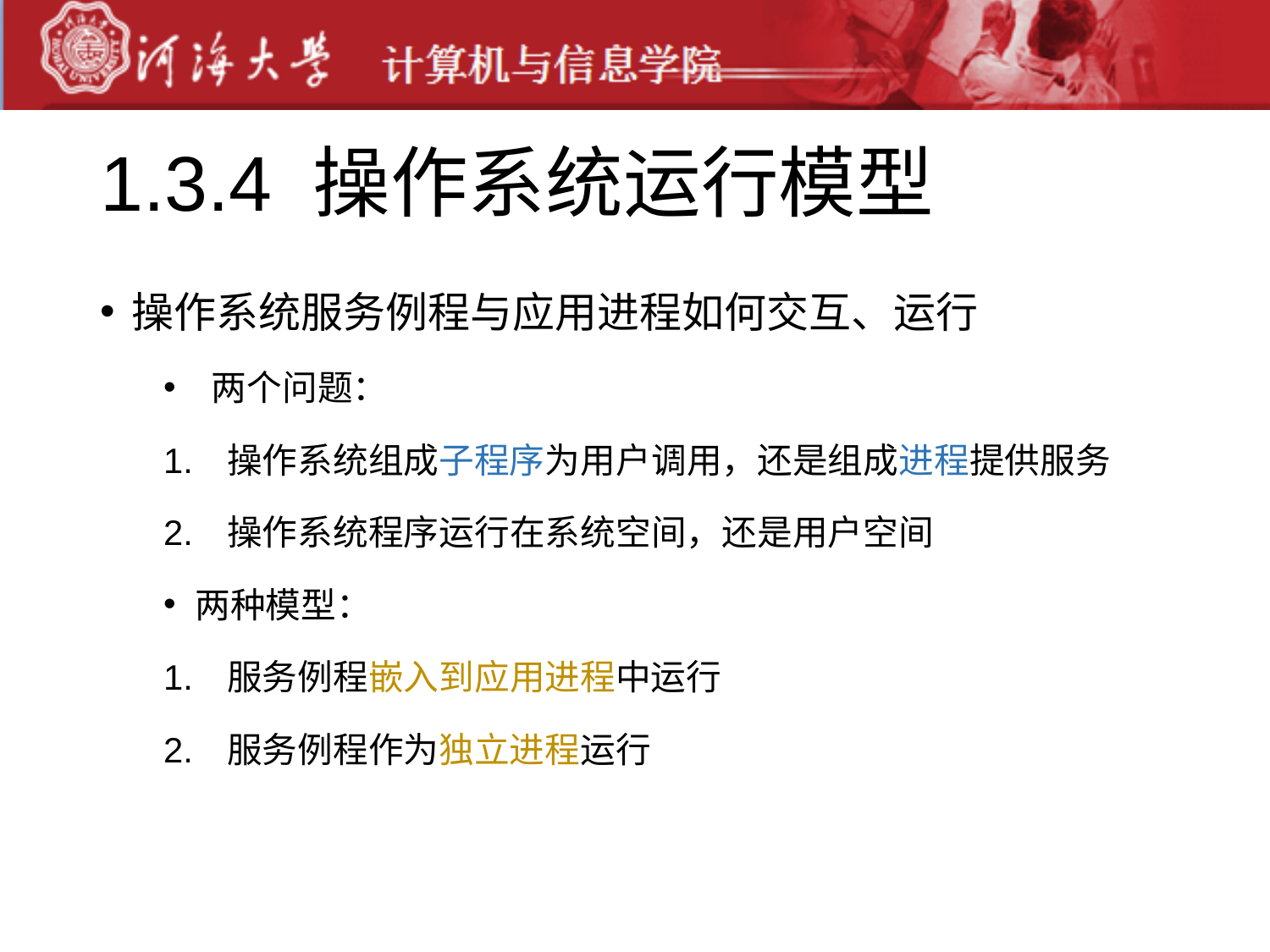

# 1.3.4 操作系统运行模型
操作系统服务例程与应用进程如何交互、运行
 两个问题：
操作系统组成子程序为用户调用，还是组成进程提供服务
操作系统程序运行在系统空间，还是用户空间
两种模型：
服务例程嵌入到应用进程中运行
服务例程作为独立进程运行